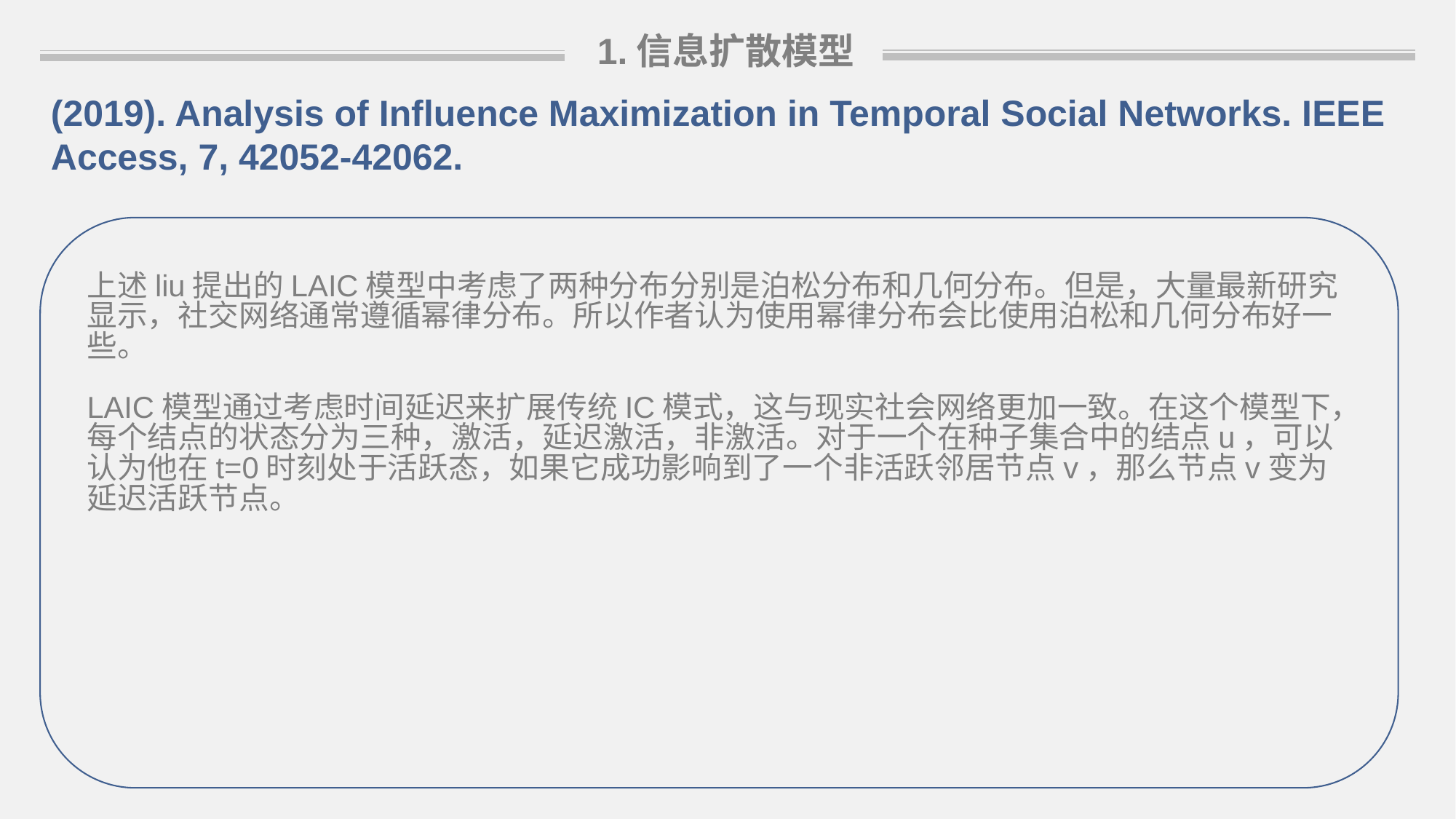

1.信息扩散模型
(2019). Analysis of Influence Maximization in Temporal Social Networks. IEEE Access, 7, 42052-42062.

上述liu提出的LAIC模型中考虑了两种分布分别是泊松分布和几何分布。但是，大量最新研究显示，社交网络通常遵循幂律分布。所以作者认为使用幂律分布会比使用泊松和几何分布好一些。

LAIC模型通过考虑时间延迟来扩展传统IC模式，这与现实社会网络更加一致。在这个模型下，每个结点的状态分为三种，激活，延迟激活，非激活。对于一个在种子集合中的结点u，可以认为他在t=0时刻处于活跃态，如果它成功影响到了一个非活跃邻居节点v，那么节点v变为延迟活跃节点。